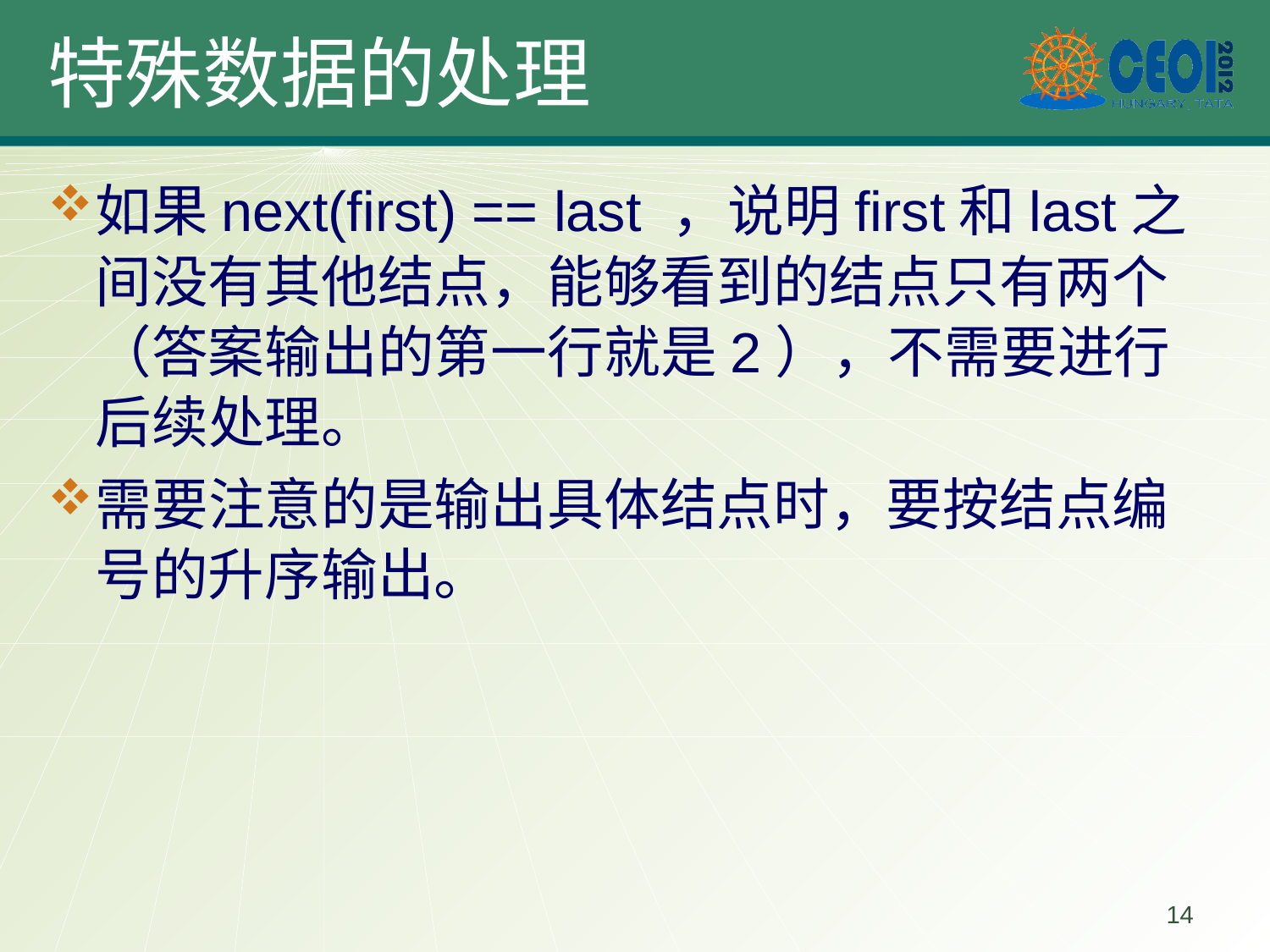

# 特殊数据的处理
如果next(first) == last ，说明first和last之间没有其他结点，能够看到的结点只有两个（答案输出的第一行就是2），不需要进行后续处理。
需要注意的是输出具体结点时，要按结点编号的升序输出。
14